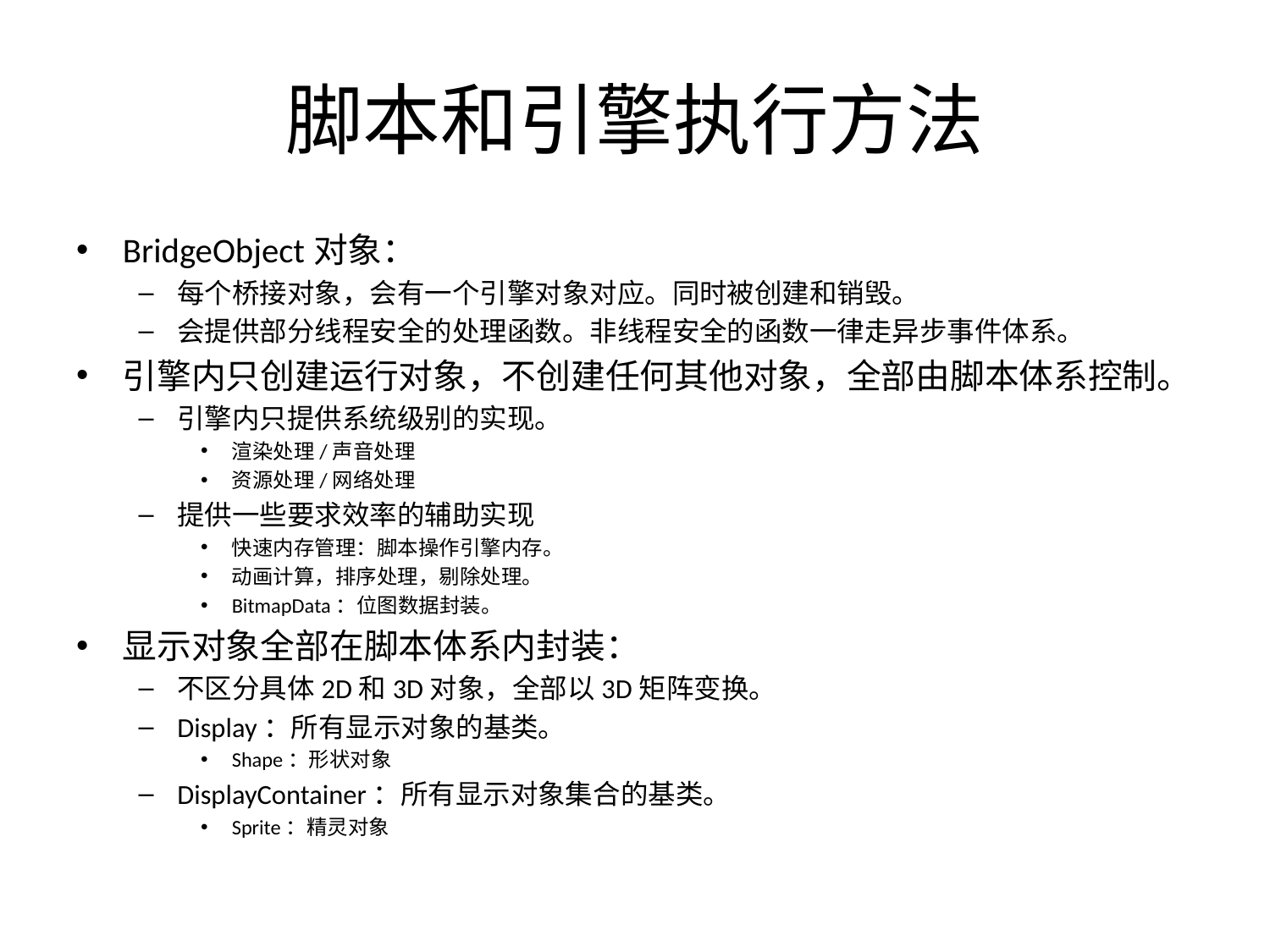

# 脚本和引擎执行方法
BridgeObject对象：
每个桥接对象，会有一个引擎对象对应。同时被创建和销毁。
会提供部分线程安全的处理函数。非线程安全的函数一律走异步事件体系。
引擎内只创建运行对象，不创建任何其他对象，全部由脚本体系控制。
引擎内只提供系统级别的实现。
渲染处理/声音处理
资源处理/网络处理
提供一些要求效率的辅助实现
快速内存管理：脚本操作引擎内存。
动画计算，排序处理，剔除处理。
BitmapData：位图数据封装。
显示对象全部在脚本体系内封装：
不区分具体2D和3D对象，全部以3D矩阵变换。
Display：所有显示对象的基类。
Shape：形状对象
DisplayContainer：所有显示对象集合的基类。
Sprite：精灵对象